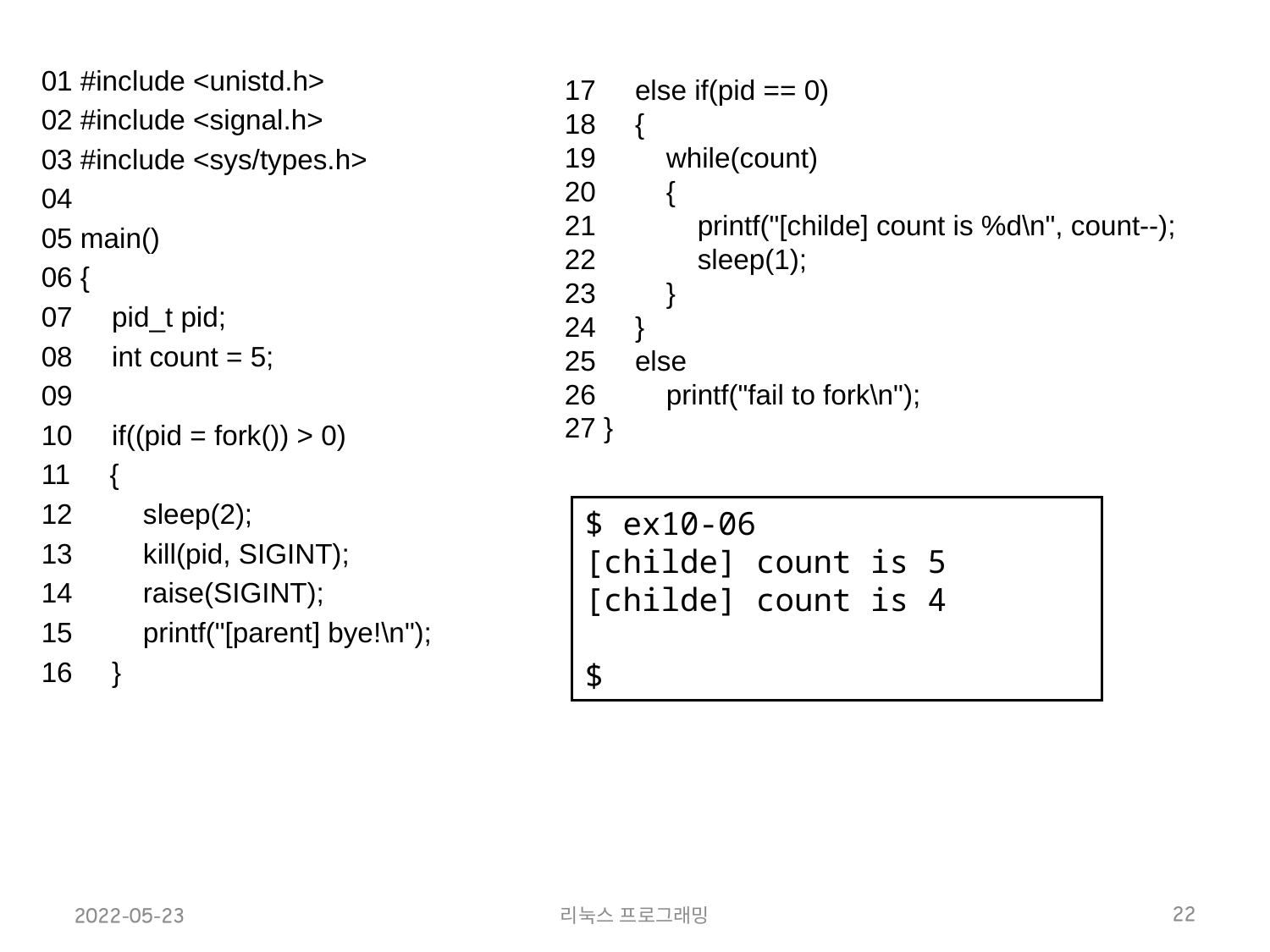

01 #include <unistd.h>
02 #include <signal.h>
03 #include <sys/types.h>
04
05 main()
06 {
07     pid_t pid;
08     int count = 5;
09
10     if((pid = fork()) > 0)
11     {
12         sleep(2);
13         kill(pid, SIGINT);
14         raise(SIGINT);
15         printf("[parent] bye!\n");
16     }
17     else if(pid == 0)
18     {
19         while(count)
20         {
21             printf("[childe] count is %d\n", count--);
22             sleep(1);
23         }
24     }
25     else
26         printf("fail to fork\n");
27 }
$ ex10-06
[childe] count is 5
[childe] count is 4
$
2022-05-23
리눅스 프로그래밍
22